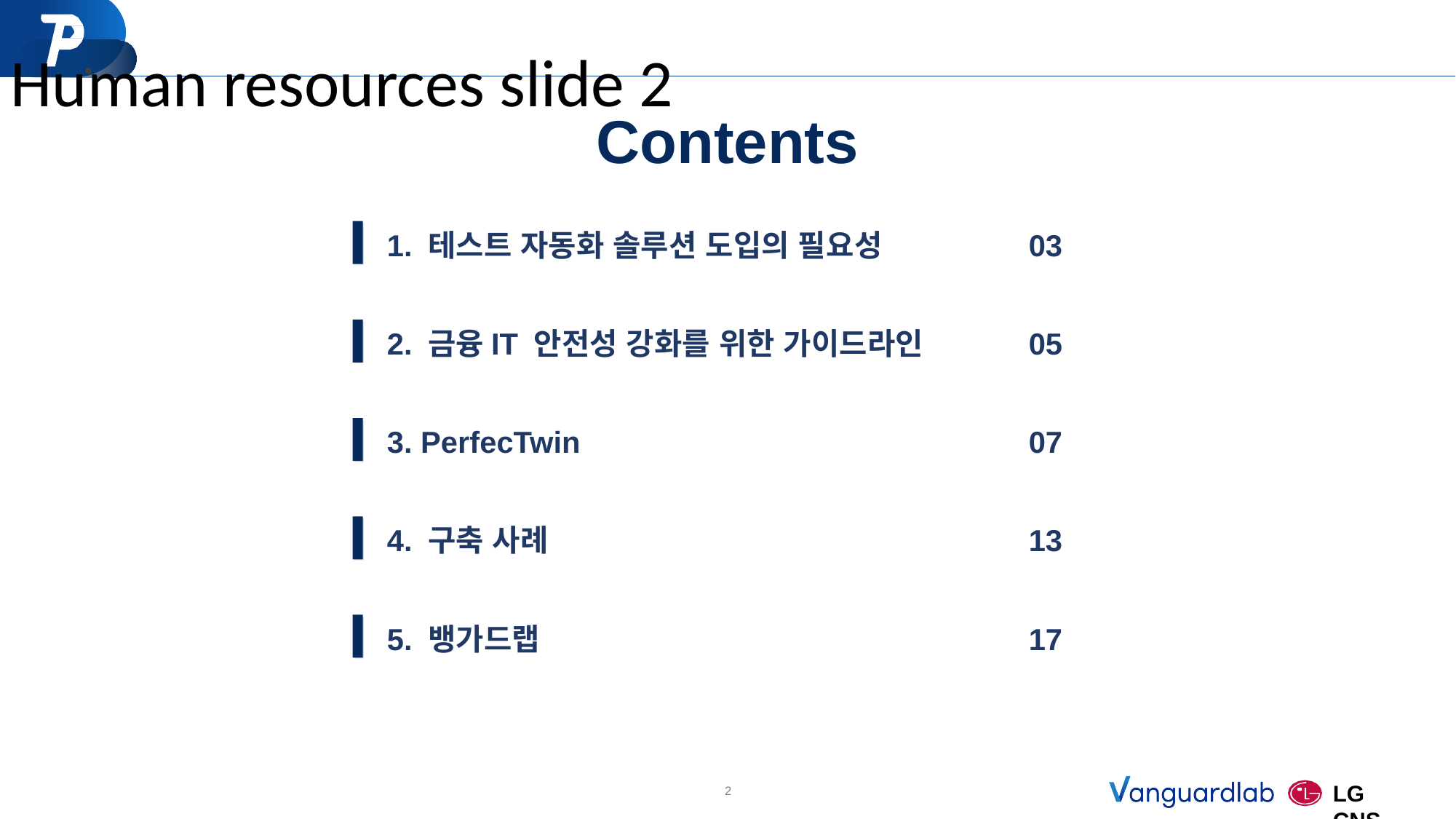

Human resources slide 2

Contents
03
1. 테스트 자동화 솔루션 도입의 필요성

05
2. 금융IT 안전성 강화를 위한 가이드라인

07
3. PerfecTwin

13
4. 구축 사례

17
5. 뱅가드랩